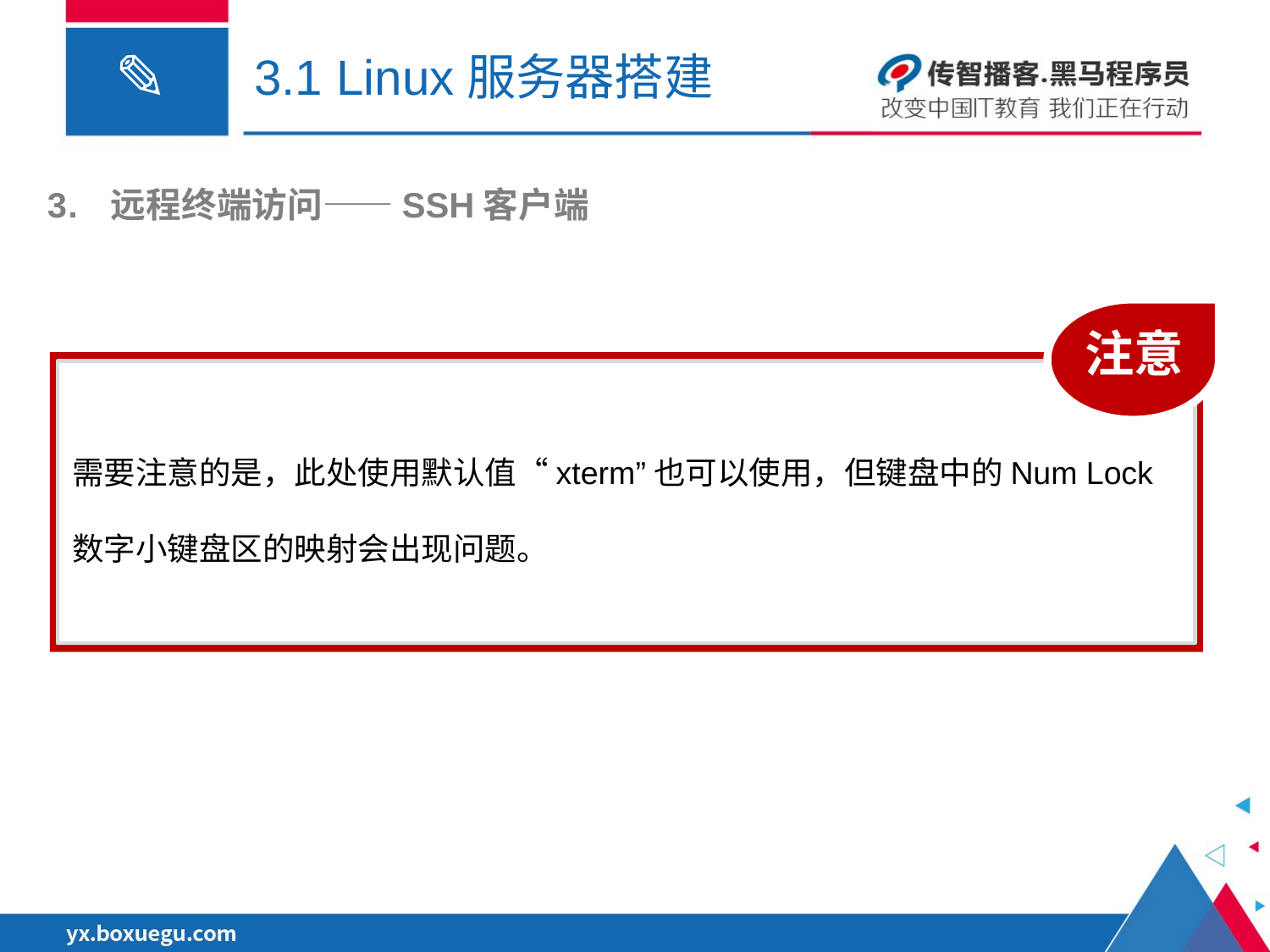

# 3.1 Linux服务器搭建
远程终端访问——SSH客户端

注意

需要注意的是，此处使用默认值“xterm”也可以使用，但键盘中的Num Lock数字小键盘区的映射会出现问题。